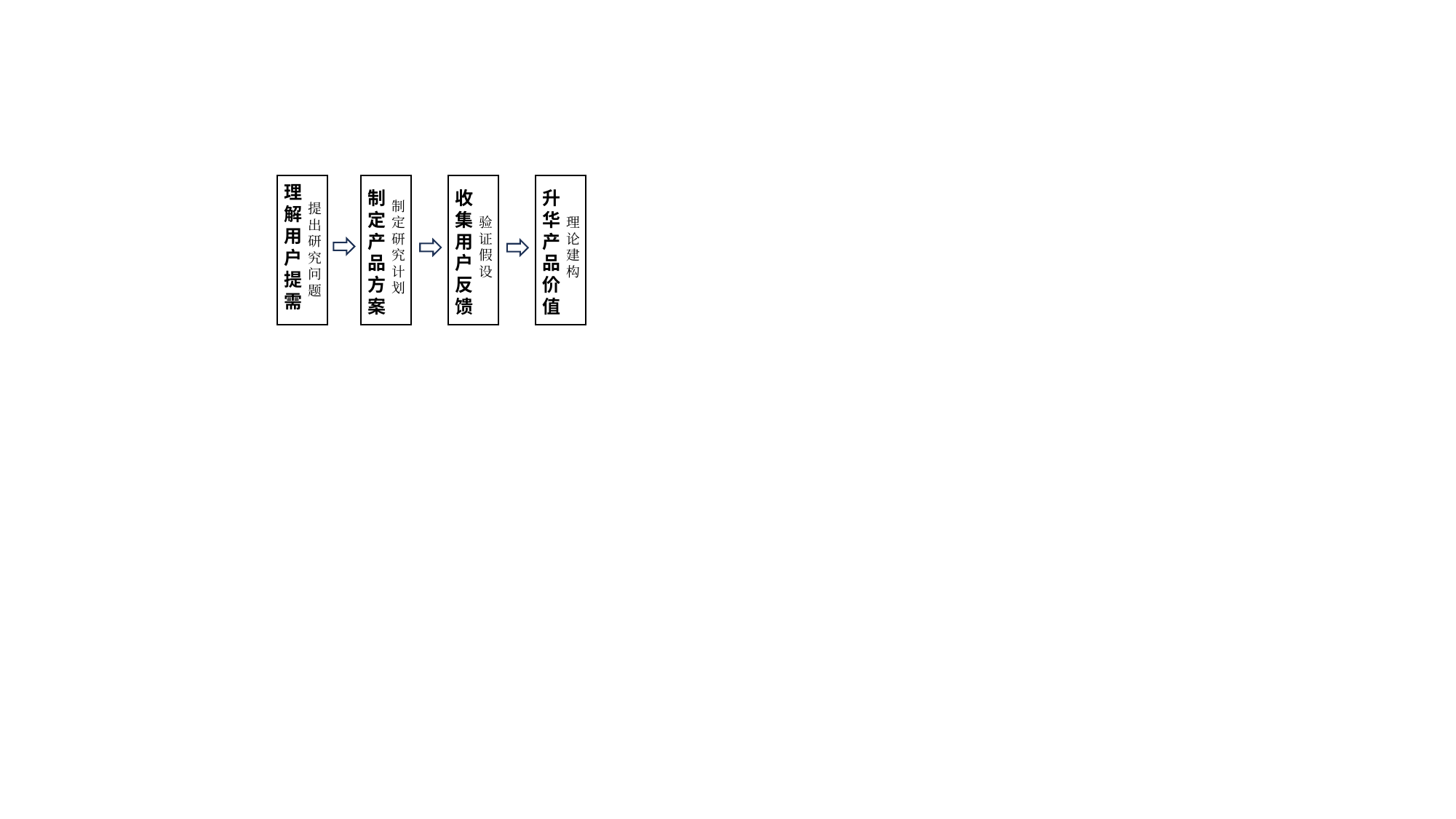

理解用户提需

提出研究问题
   制定研究计划

制定产品方案

收集用户反馈

验证假设

升华产品价值

理论建构